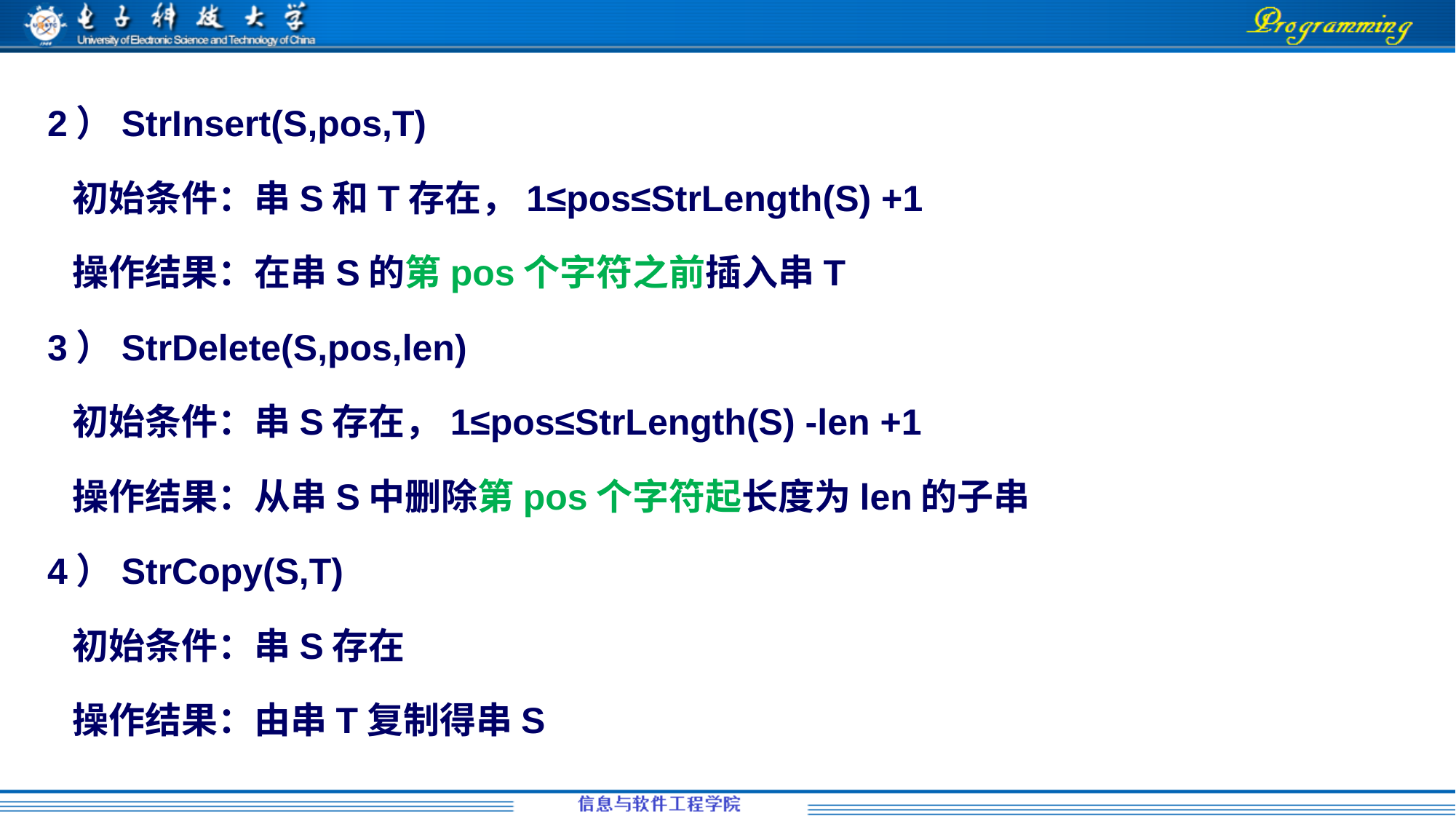

2）StrInsert(S,pos,T)
  初始条件：串S和T存在，1≤pos≤StrLength(S) +1
  操作结果：在串S的第pos个字符之前插入串T
3）StrDelete(S,pos,len)
  初始条件：串S存在，1≤pos≤StrLength(S) -len +1
  操作结果：从串S中删除第pos个字符起长度为len的子串
4）StrCopy(S,T)
  初始条件：串S存在
  操作结果：由串T复制得串S